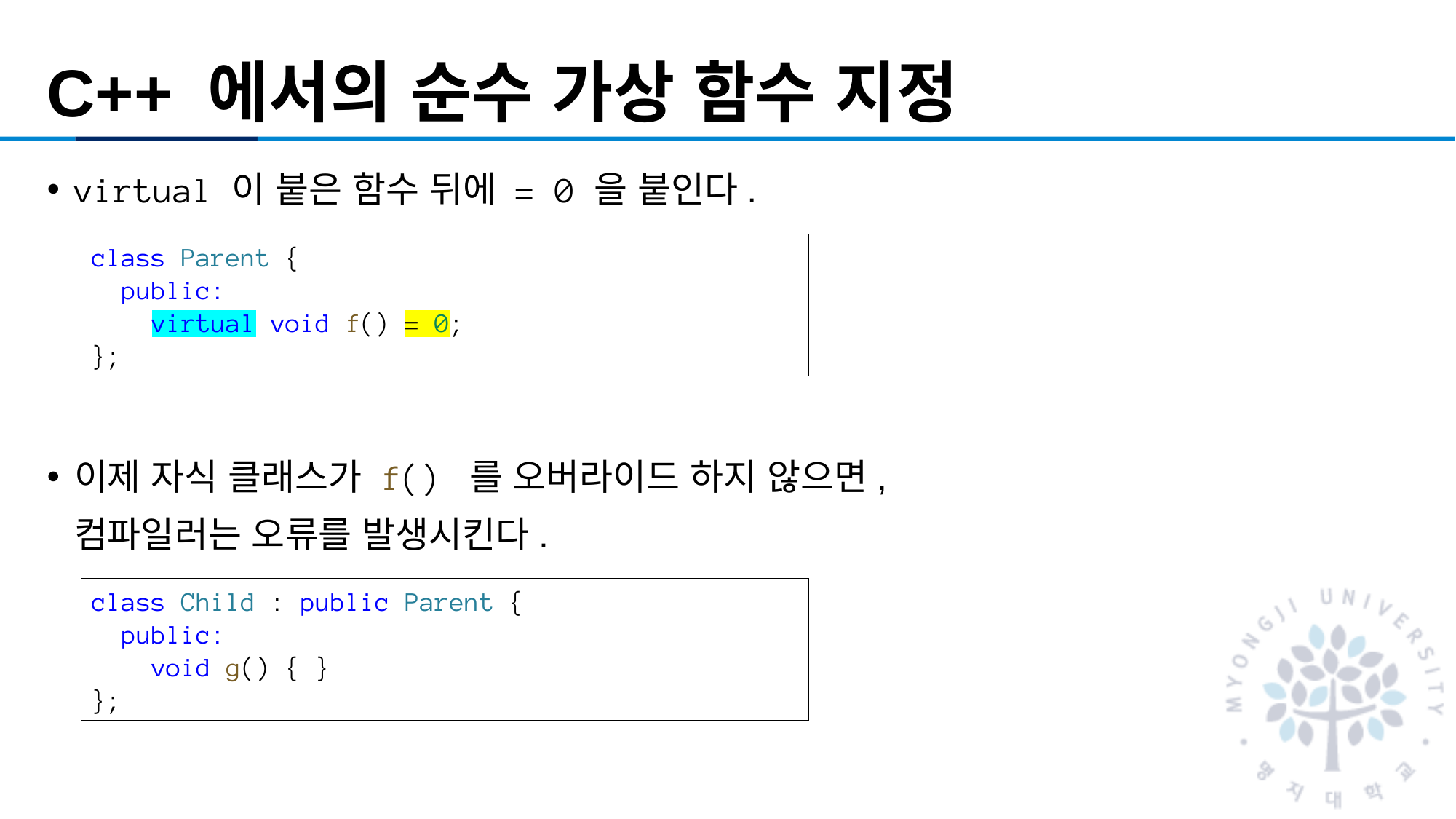

# C++ 에서의 순수 가상 함수 지정
virtual 이 붙은 함수 뒤에 = 0 을 붙인다.

이제 자식 클래스가 f() 를 오버라이드 하지 않으면,
컴파일러는 오류를 발생시킨다.
class Parent {
  public:
    virtual void f() = 0;
};
class Child : public Parent {
  public:
    void g() { }
};